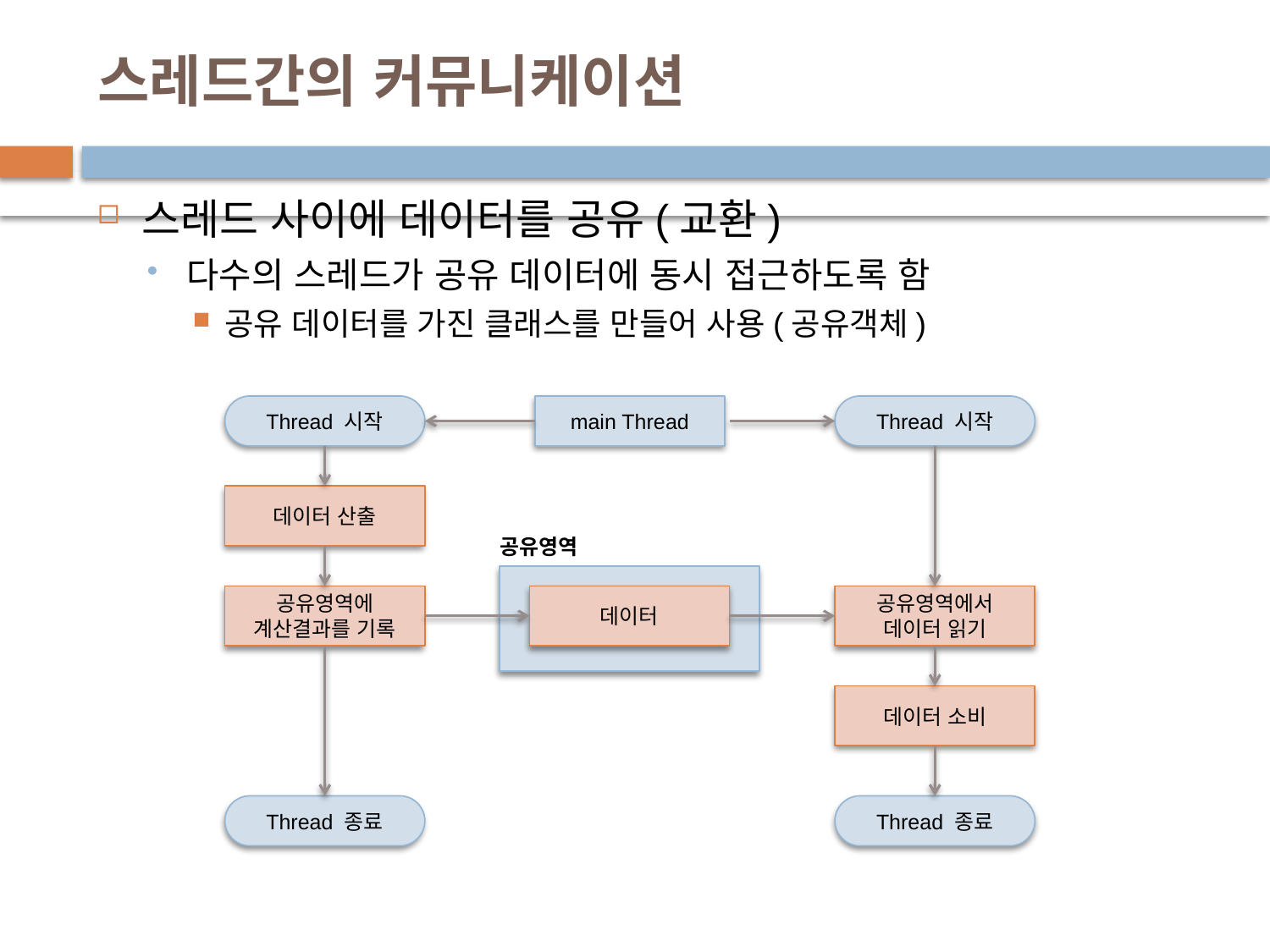

# 스레드간의 커뮤니케이션
스레드 사이에 데이터를 공유(교환)
다수의 스레드가 공유 데이터에 동시 접근하도록 함
공유 데이터를 가진 클래스를 만들어 사용(공유객체)
Thread 시작
main Thread
Thread 시작
데이터 산출
공유영역
Thread 시작
공유영역에
계산결과를 기록
데이터
공유영역에서
데이터 읽기
데이터 소비
Thread 종료
Thread 종료